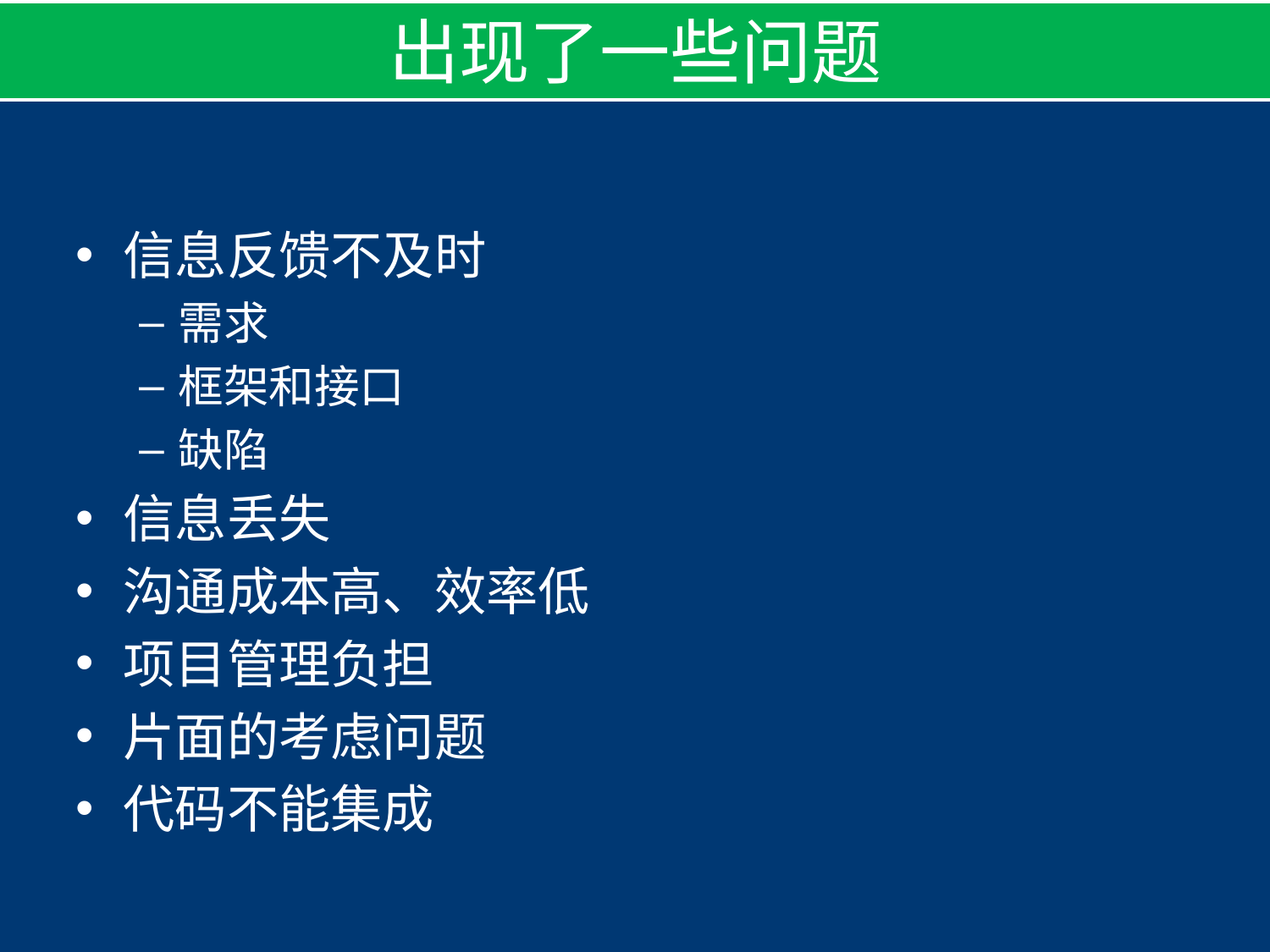

出现了一些问题
信息反馈不及时
需求
框架和接口
缺陷
信息丢失
沟通成本高、效率低
项目管理负担
片面的考虑问题
代码不能集成